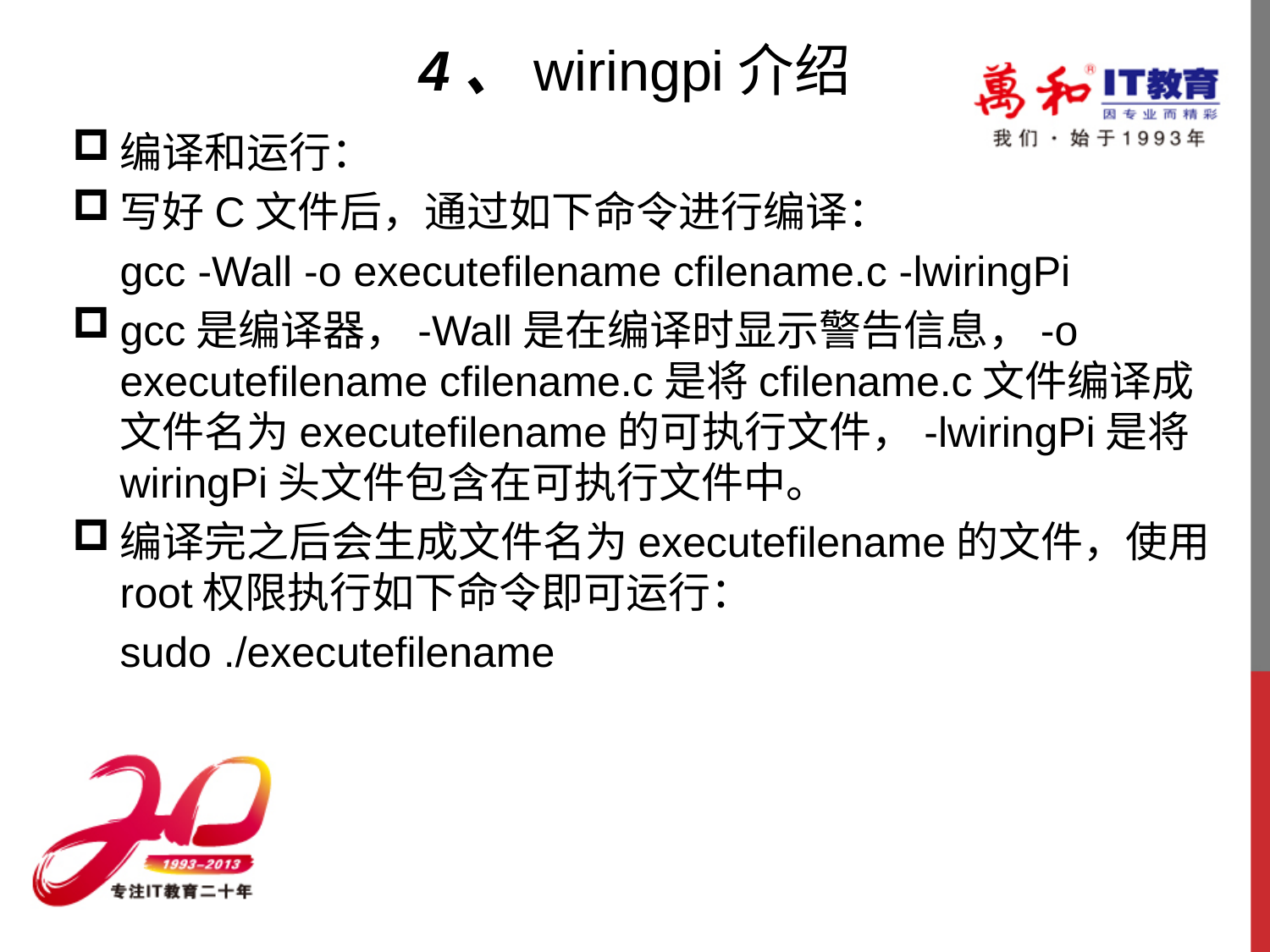

# 4、wiringpi介绍
编译和运行：
写好C文件后，通过如下命令进行编译：
	gcc -Wall -o executefilename cfilename.c -lwiringPi
gcc是编译器，-Wall是在编译时显示警告信息，-o executefilename cfilename.c是将cfilename.c文件编译成文件名为executefilename的可执行文件，-lwiringPi是将wiringPi头文件包含在可执行文件中。
编译完之后会生成文件名为executefilename的文件，使用root权限执行如下命令即可运行：
	sudo ./executefilename